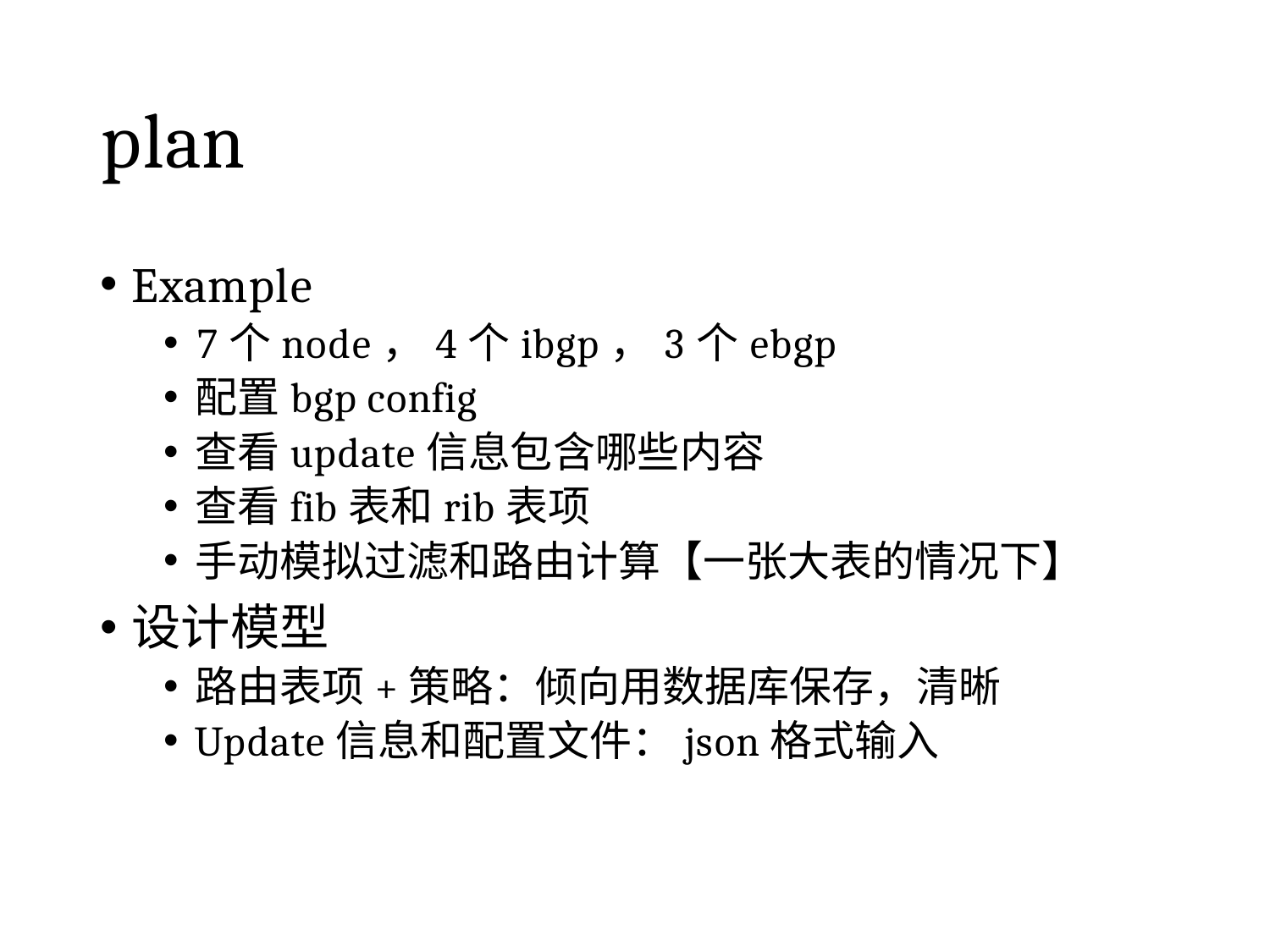

# plan
Example
7个node，4个ibgp，3个ebgp
配置bgp config
查看update信息包含哪些内容
查看fib表和rib表项
手动模拟过滤和路由计算【一张大表的情况下】
设计模型
路由表项+策略：倾向用数据库保存，清晰
Update信息和配置文件：json格式输入